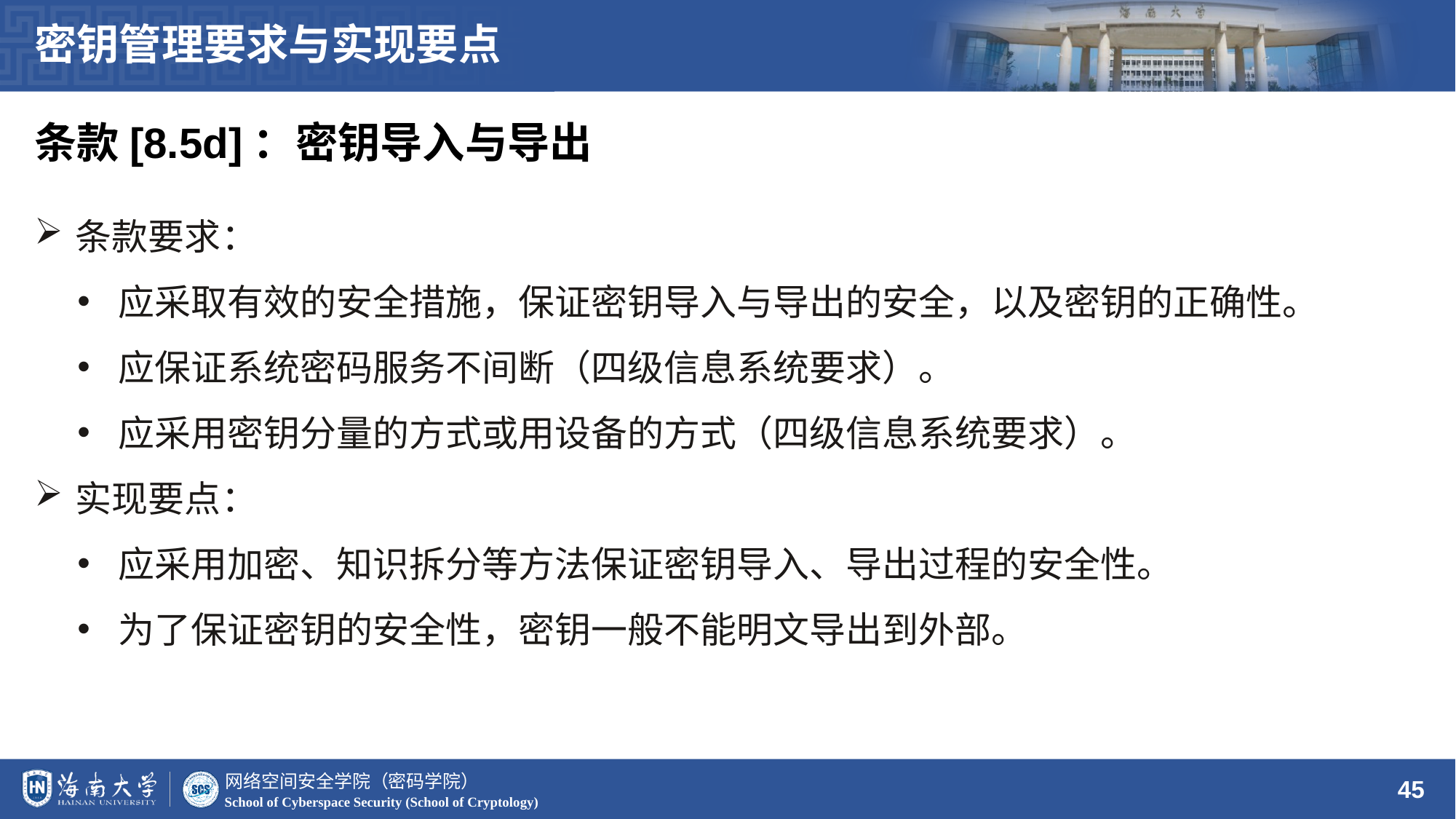

密钥管理要求与实现要点
条款[8.5d]：密钥导入与导出
条款要求：
应采取有效的安全措施，保证密钥导入与导出的安全，以及密钥的正确性。
应保证系统密码服务不间断（四级信息系统要求）。
应采用密钥分量的方式或用设备的方式（四级信息系统要求）。
实现要点：
应采用加密、知识拆分等方法保证密钥导入、导出过程的安全性。
为了保证密钥的安全性，密钥一般不能明文导出到外部。
45